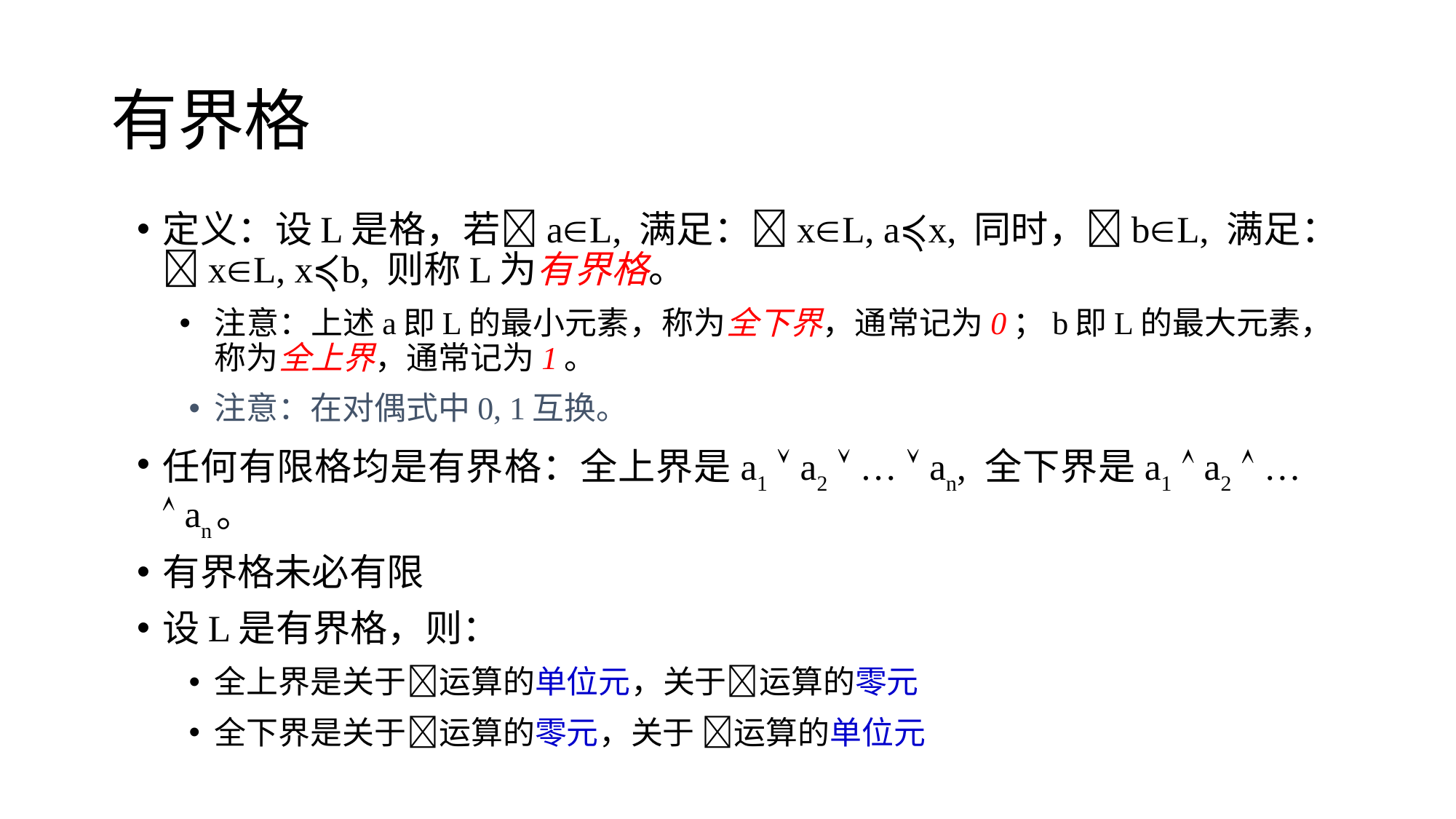

# 有界格
定义：设L是格，若∃a∈L, 满足：∀x∈L, a≼x, 同时，∃b∈L, 满足：∀x∈L, x≼b, 则称L为有界格。
注意：上述a即L的最小元素，称为全下界，通常记为0；b即L的最大元素，称为全上界，通常记为1。
注意：在对偶式中0, 1互换。
任何有限格均是有界格：全上界是a1 ∨ a2 ∨ … ∨ an, 全下界是a1 ∧ a2 ∧ … ∧ an。
有界格未必有限
设L是有界格，则：
全上界是关于∧运算的单位元，关于∨运算的零元
全下界是关于∧运算的零元，关于 ∨运算的单位元